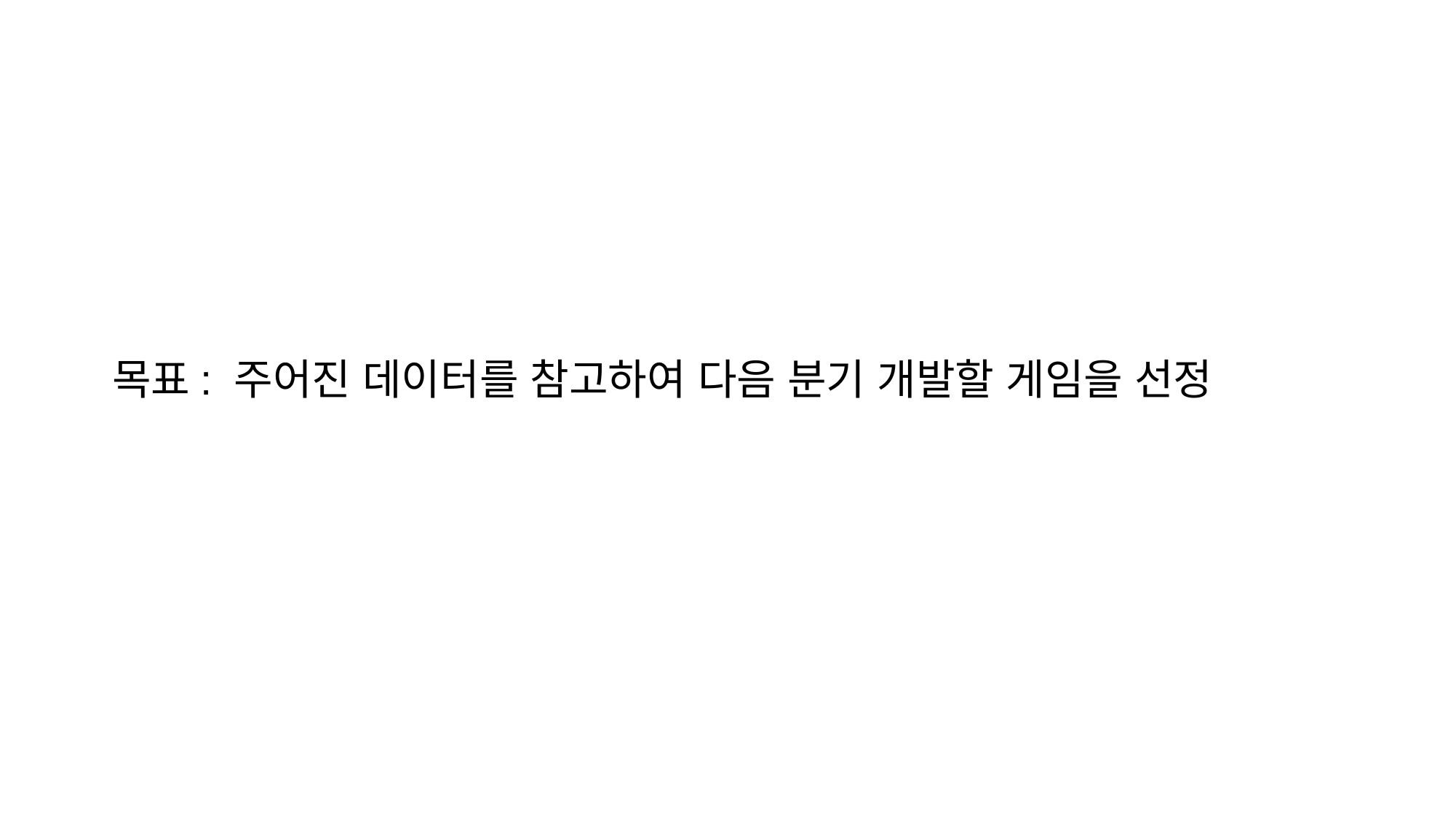

# 목표: 주어진 데이터를 참고하여 다음 분기 개발할 게임을 선정